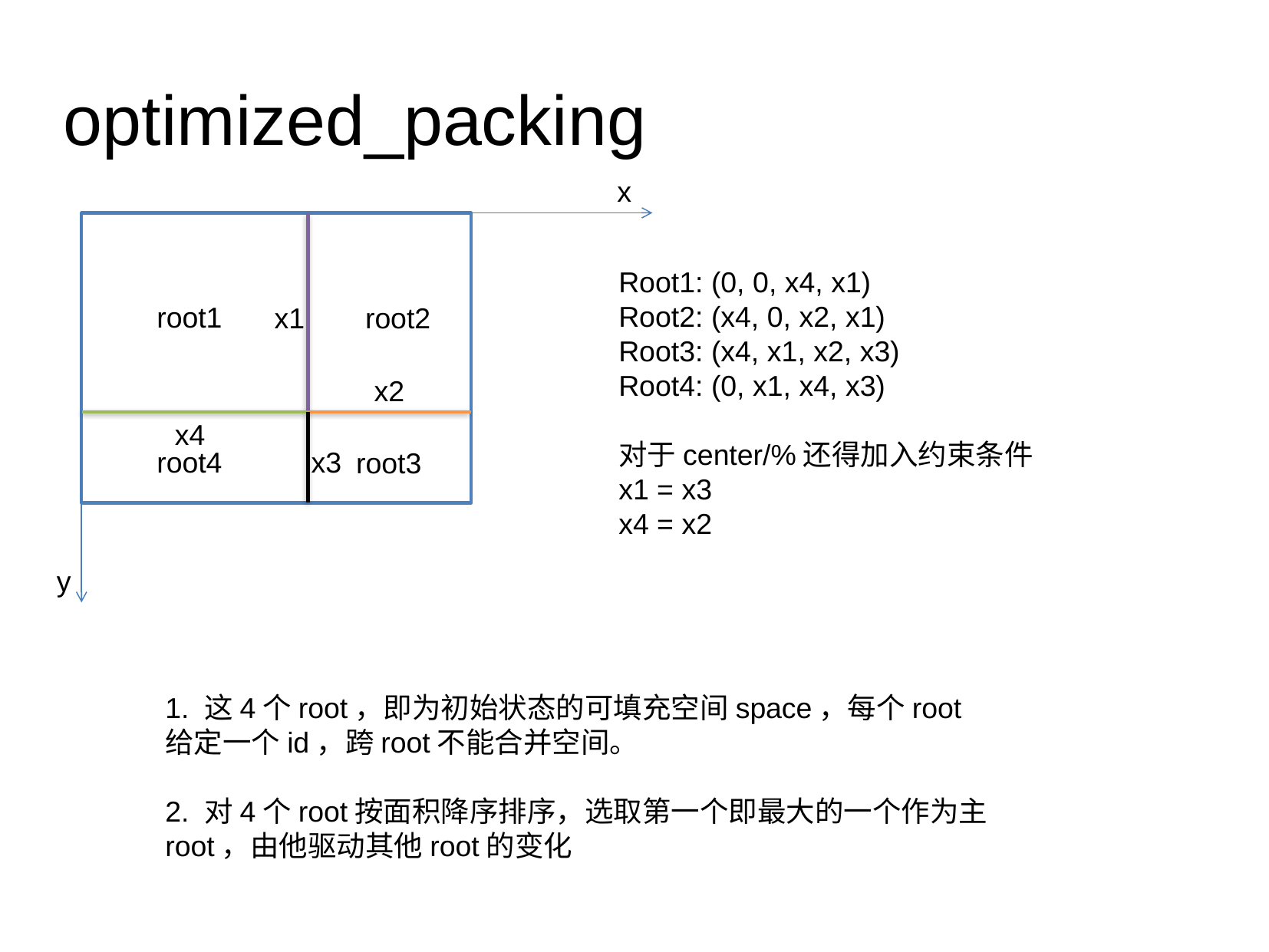

optimized_packing
x

Root1: (0, 0, x4, x1)
Root2: (x4, 0, x2, x1)
Root3: (x4, x1, x2, x3)
Root4: (0, x1, x4, x3)

对于center/%还得加入约束条件
x1 = x3
x4 = x2
root1
x1
root2
x2
x4
root4
x3
root3
y
1. 这4个root，即为初始状态的可填充空间space，每个root给定一个id，跨root不能合并空间。

2. 对4个root按面积降序排序，选取第一个即最大的一个作为主root，由他驱动其他root的变化